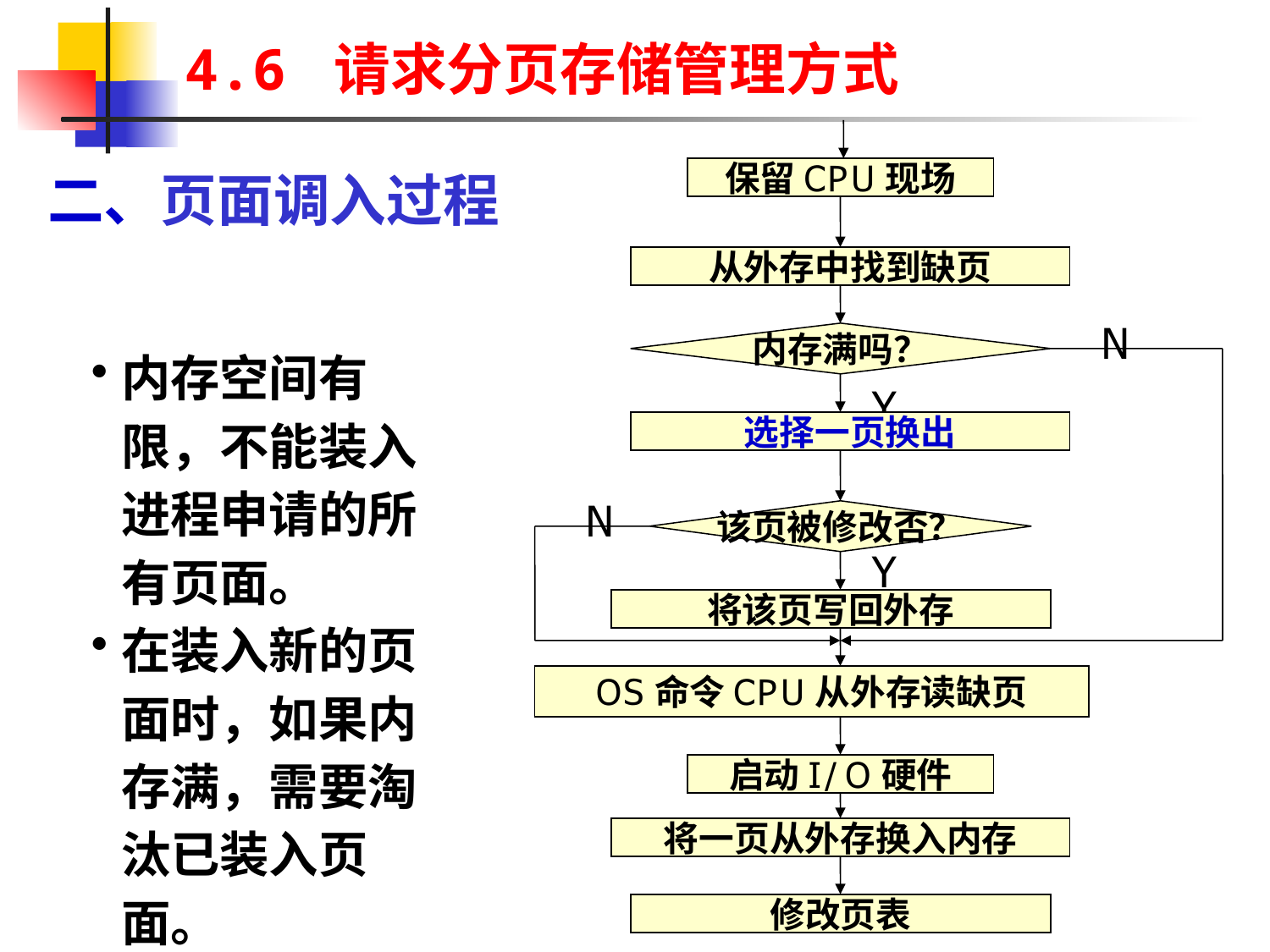

# 4.6 请求分页存储管理方式

保留CPU现场

从外存中找到缺页

N
内存满吗？

Y
选择一页换出

N
该页被修改否？

Y

将该页写回外存

OS命令CPU从外存读缺页

启动I/O硬件

将一页从外存换入内存

修改页表
二、页面调入过程
内存空间有限，不能装入进程申请的所有页面。
在装入新的页面时，如果内存满，需要淘汰已装入页面。